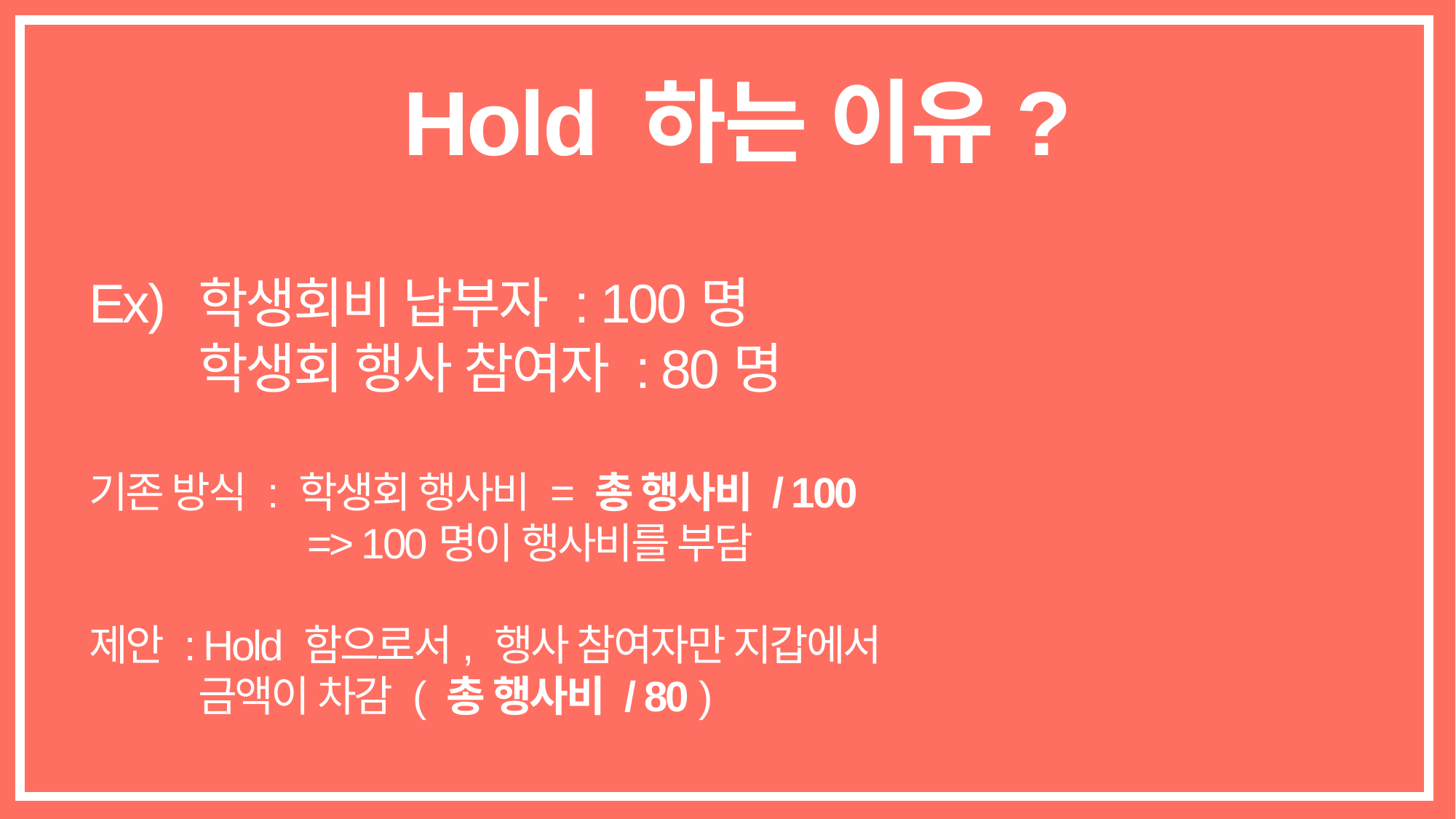

Hold 하는 이유?
Ex) 	학생회비 납부자 : 100명
	학생회 행사 참여자 : 80명

기존 방식 : 학생회 행사비 = 총 행사비 / 100
		=> 100명이 행사비를 부담

제안 : Hold 함으로서, 행사 참여자만 지갑에서
	금액이 차감 ( 총 행사비 / 80 )